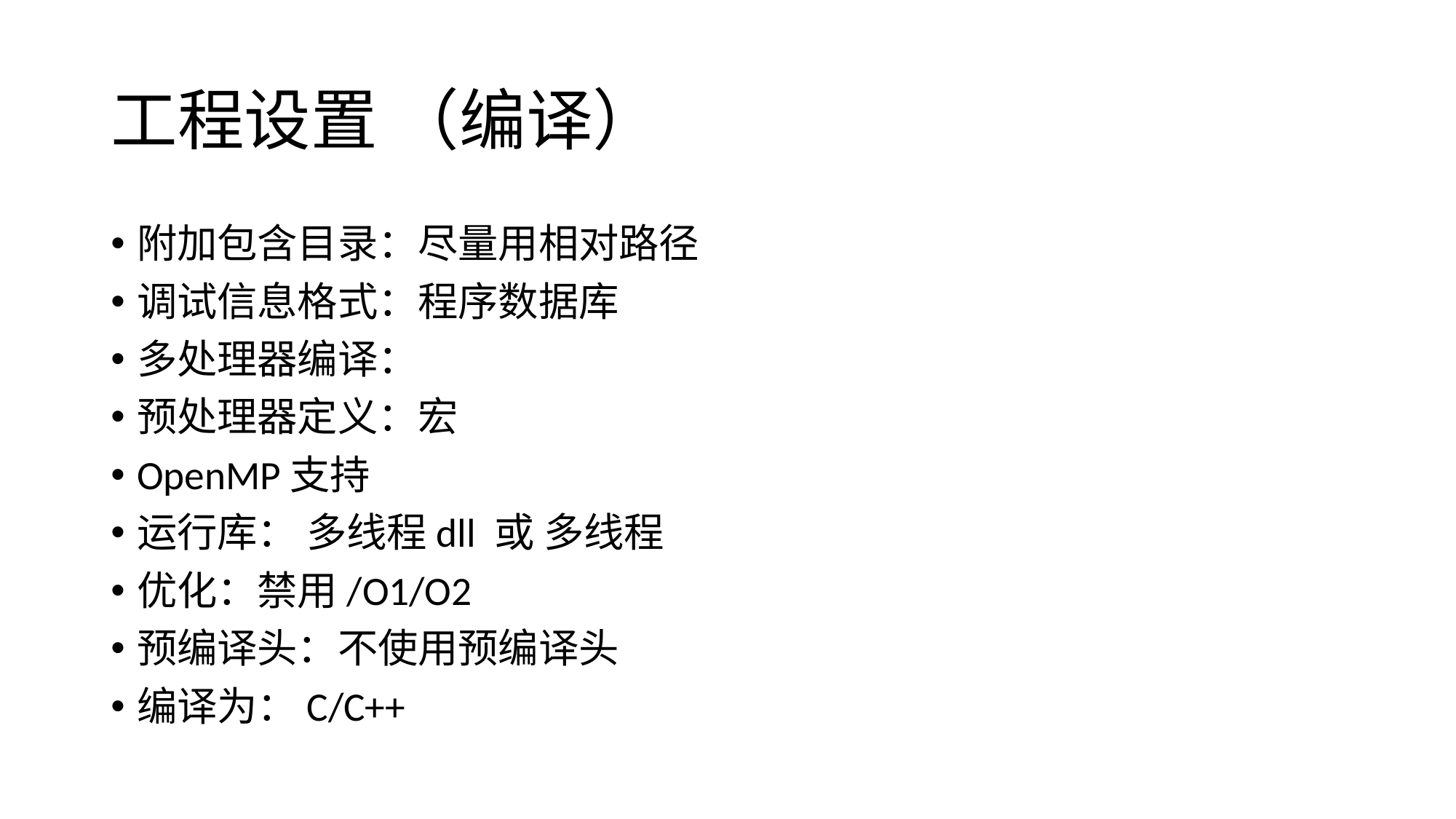

# 工程设置 （编译）
附加包含目录：尽量用相对路径
调试信息格式：程序数据库
多处理器编译：
预处理器定义：宏
OpenMP支持
运行库： 多线程dll 或 多线程
优化：禁用/O1/O2
预编译头：不使用预编译头
编译为：C/C++